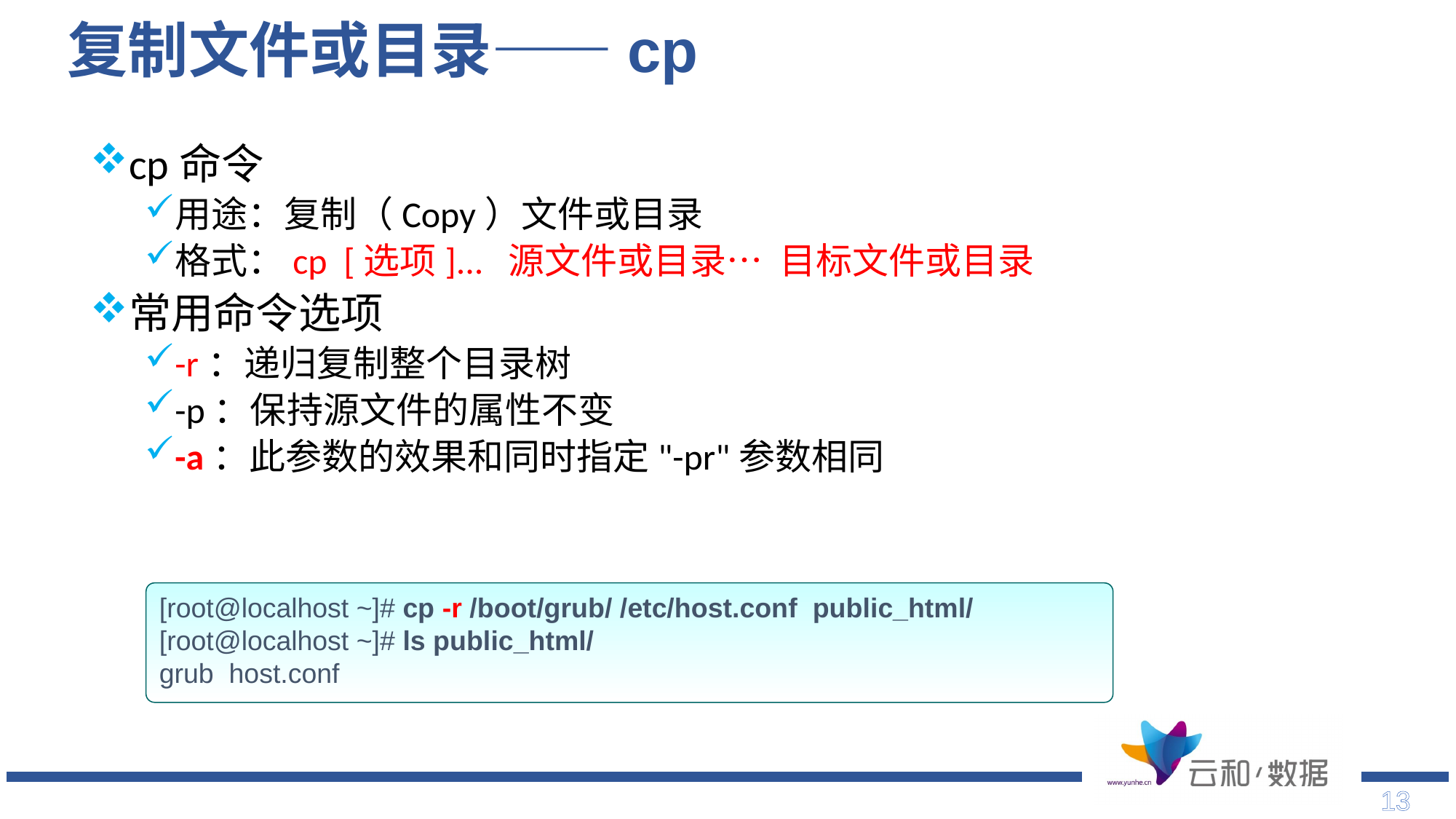

# 复制文件或目录——cp
cp命令
用途：复制（Copy）文件或目录
格式：cp  [选项]...  源文件或目录…  目标文件或目录
常用命令选项
-r：递归复制整个目录树
-p：保持源文件的属性不变
-a：此参数的效果和同时指定"-pr"参数相同

[root@localhost ~]# cp -r /boot/grub/ /etc/host.conf  public_html/
[root@localhost ~]# ls public_html/
grub  host.conf